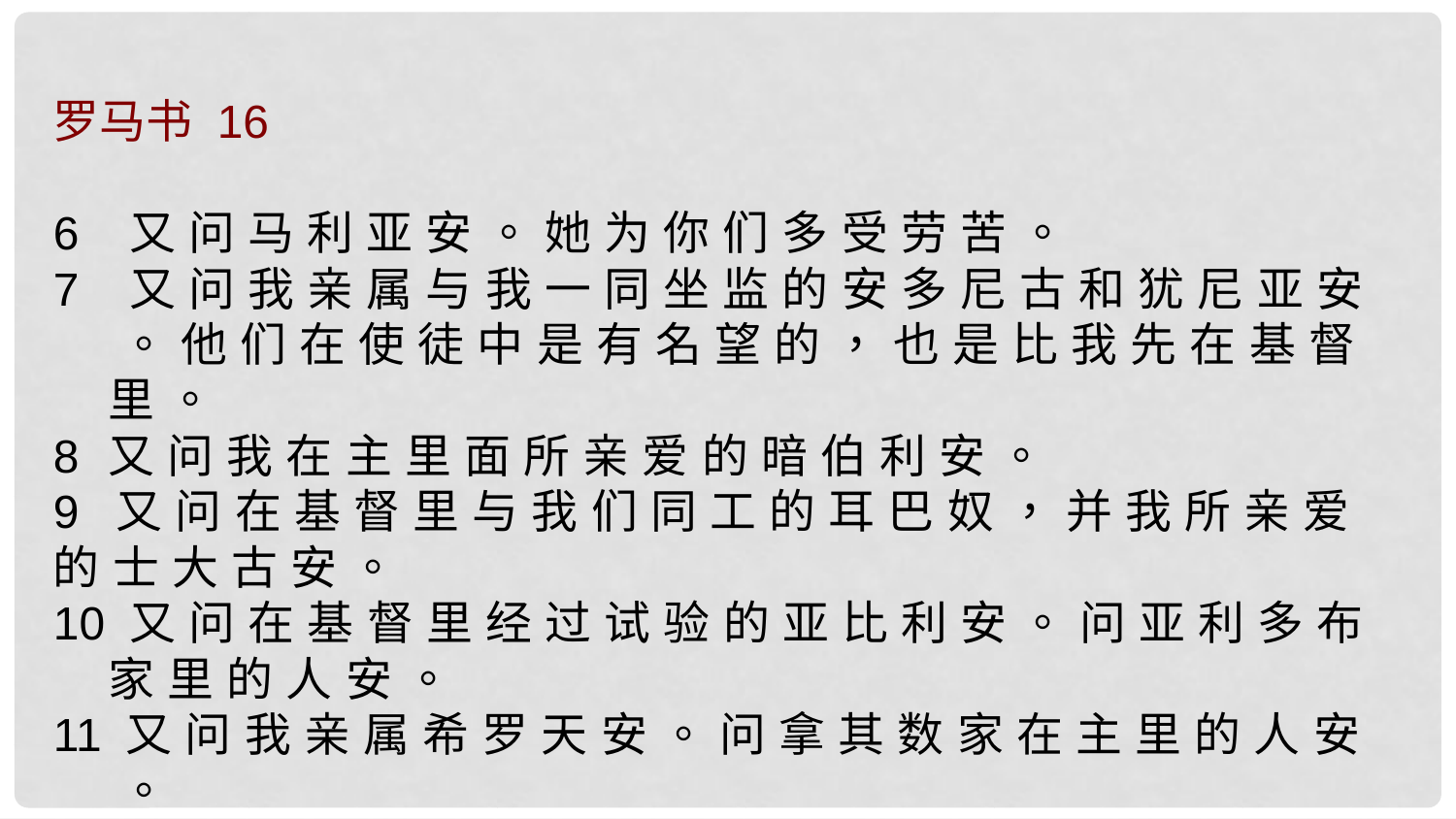

罗马书 16

6   又 问 马 利 亚 安 。 她 为 你 们 多 受 劳 苦 。
7   又 问 我 亲 属 与 我 一 同 坐 监 的 安 多 尼 古 和 犹 尼 亚 安 。 他 们 在 使 徒 中 是 有 名 望 的 ， 也 是 比 我 先 在 基 督 里 。
又 问 我 在 主 里 面 所 亲 爱 的 暗 伯 利 安 。
9  又 问 在 基 督 里 与 我 们 同 工 的 耳 巴 奴 ， 并 我 所 亲 爱 的 士 大 古 安 。
10 又 问 在 基 督 里 经 过 试 验 的 亚 比 利 安 。 问 亚 利 多 布 家 里 的 人 安 。
11 又 问 我 亲 属 希 罗 天 安 。 问 拿 其 数 家 在 主 里 的 人 安 。